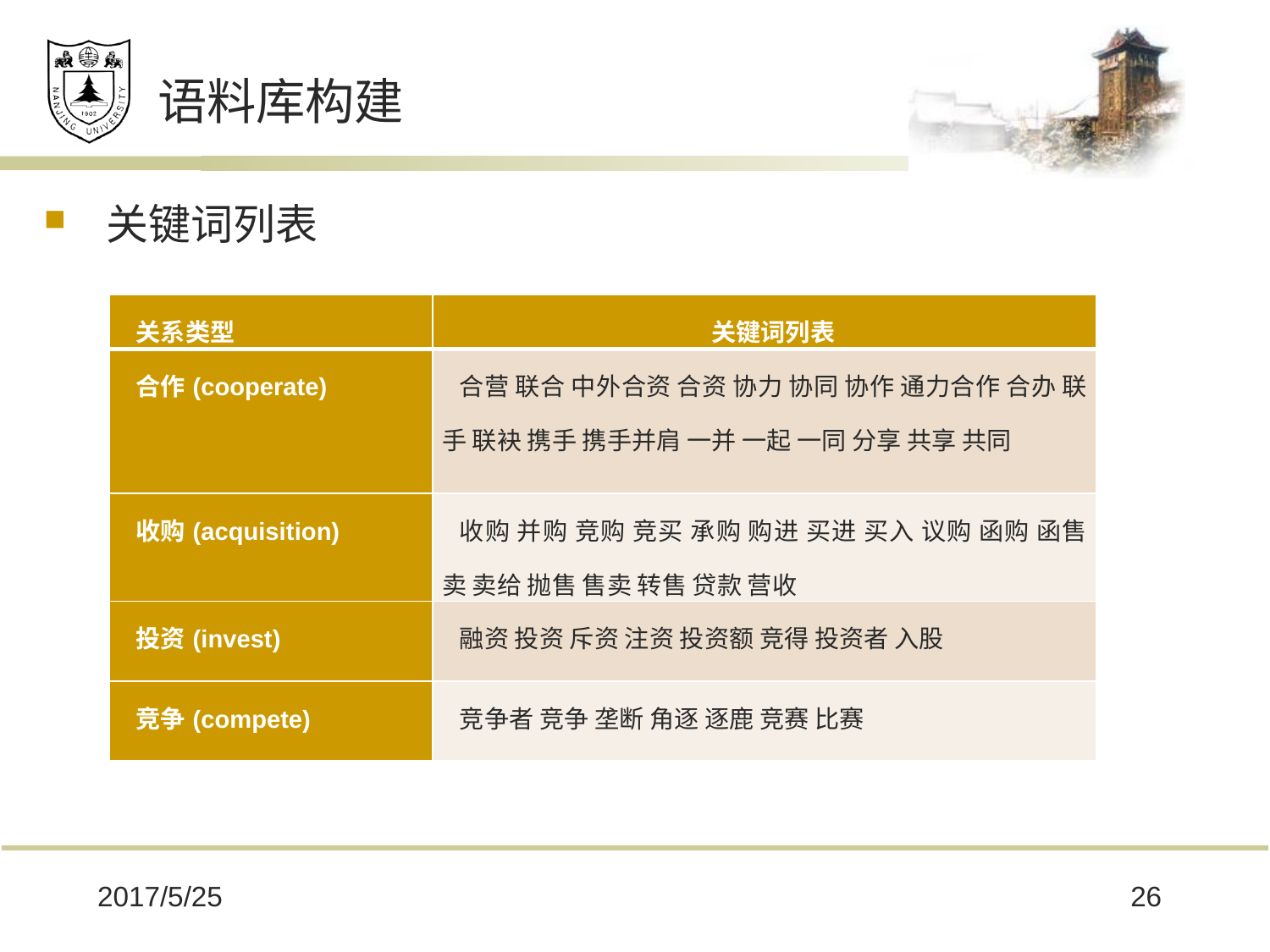

# 语料库构建
关键词列表
| 关系类型 | 关键词列表 |
| --- | --- |
| 合作(cooperate) | 合营 联合 中外合资 合资 协力 协同 协作 通力合作 合办 联手 联袂 携手 携手并肩 一并 一起 一同 分享 共享 共同 |
| 收购(acquisition) | 收购 并购 竞购 竞买 承购 购进 买进 买入 议购 函购 函售 卖 卖给 抛售 售卖 转售 贷款 营收 |
| 投资(invest) | 融资 投资 斥资 注资 投资额 竞得 投资者 入股 |
| 竞争(compete) | 竞争者 竞争 垄断 角逐 逐鹿 竞赛 比赛 |
2017/5/25
26